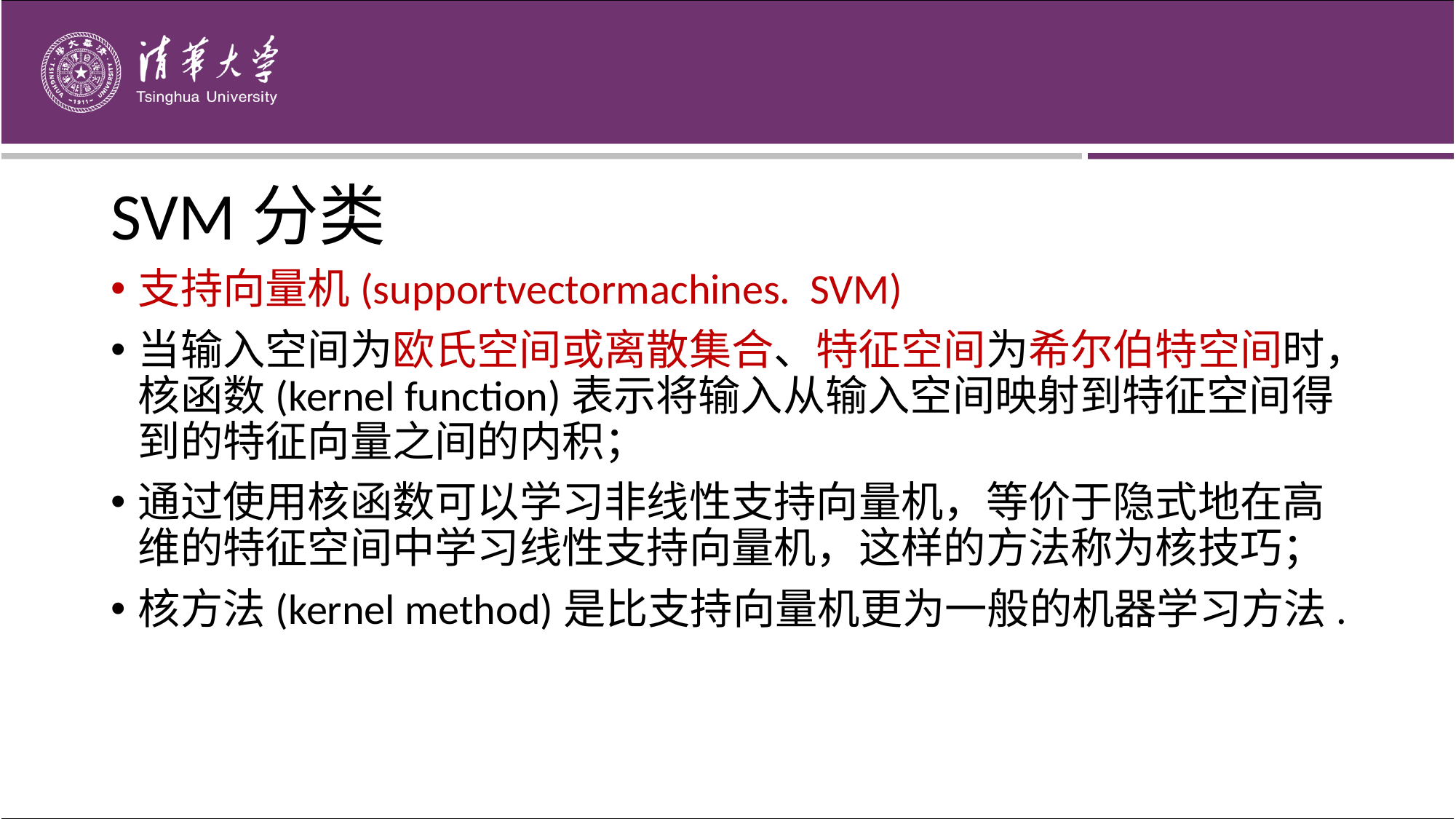

SVM分类
支持向量机(supportvectormachines.  SVM)
当输入空间为欧氏空间或离散集合、特征空间为希尔伯特空间时，核函数(kernel function)表示将输入从输入空间映射到特征空间得到的特征向量之间的内积；
通过使用核函数可以学习非线性支持向量机，等价于隐式地在高维的特征空间中学习线性支持向量机，这样的方法称为核技巧；
核方法(kernel method)是比支持向量机更为一般的机器学习方法.